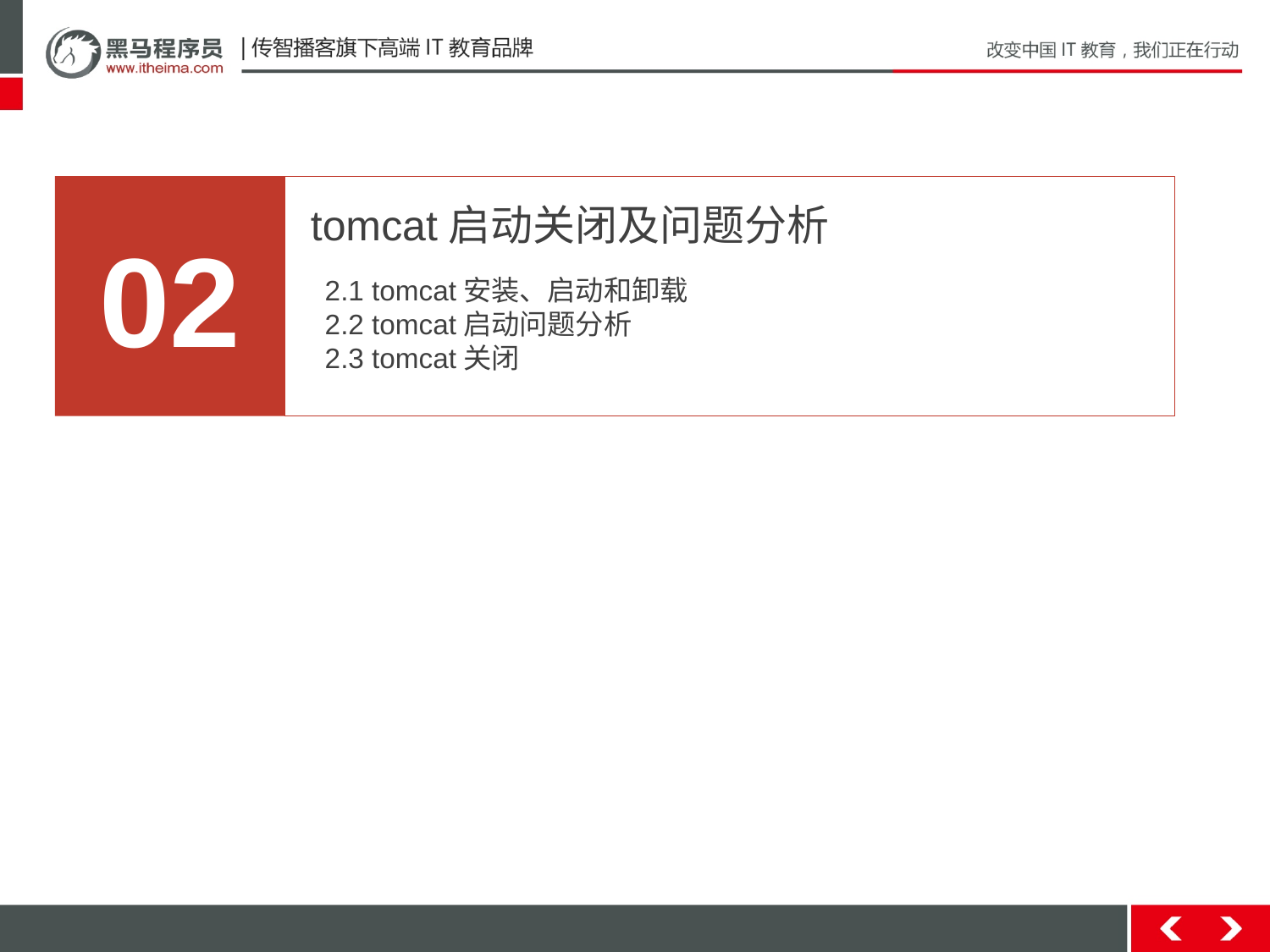

02

tomcat启动关闭及问题分析
2.1 tomcat安装、启动和卸载
2.2 tomcat启动问题分析
2.3 tomcat关闭